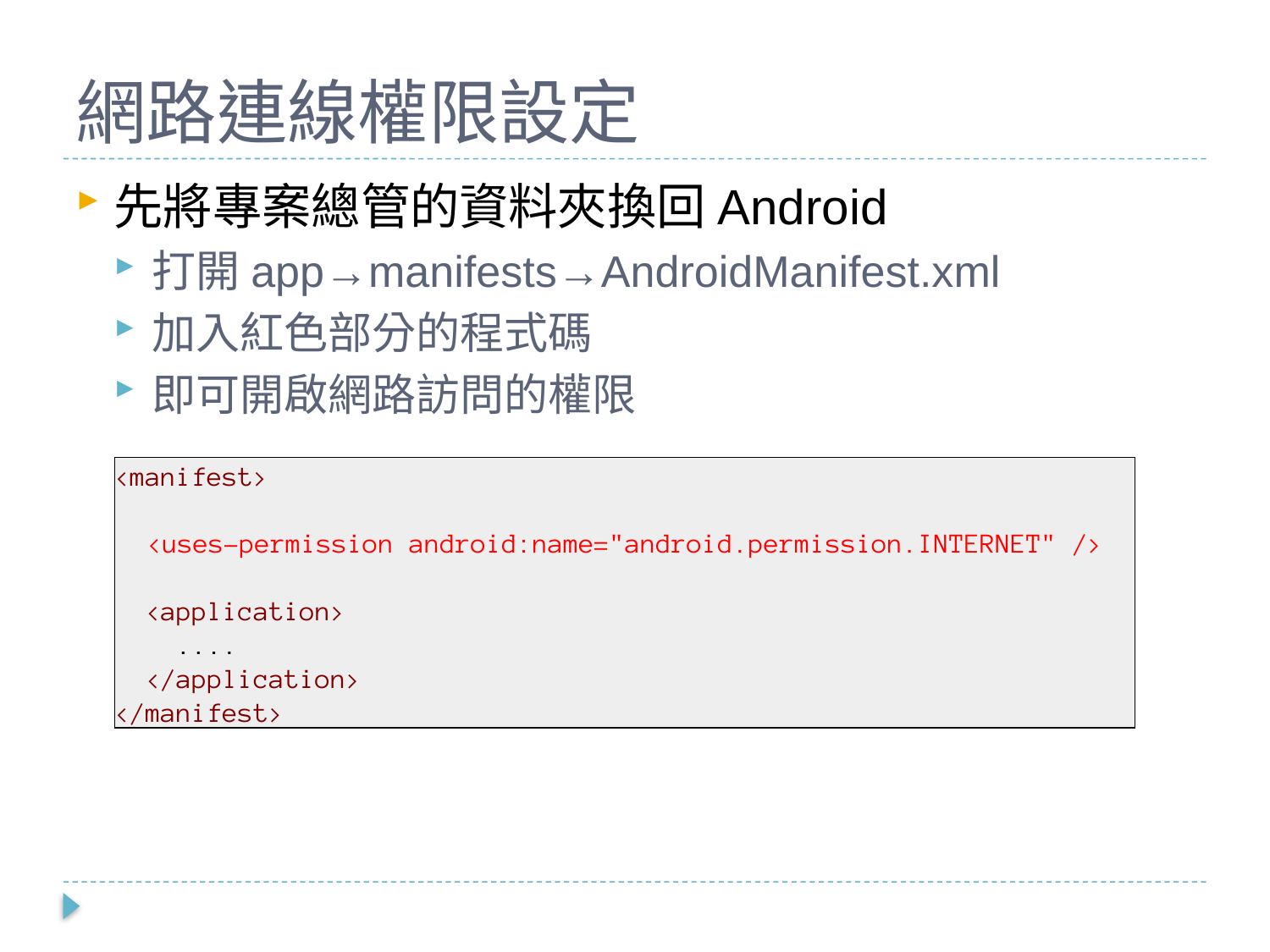

# 網路連線權限設定
先將專案總管的資料夾換回Android
打開app→manifests→AndroidManifest.xml
加入紅色部分的程式碼
即可開啟網路訪問的權限
<manifest>

  <uses-permission android:name="android.permission.INTERNET" />

  <application>
    ....
  </application>
</manifest>